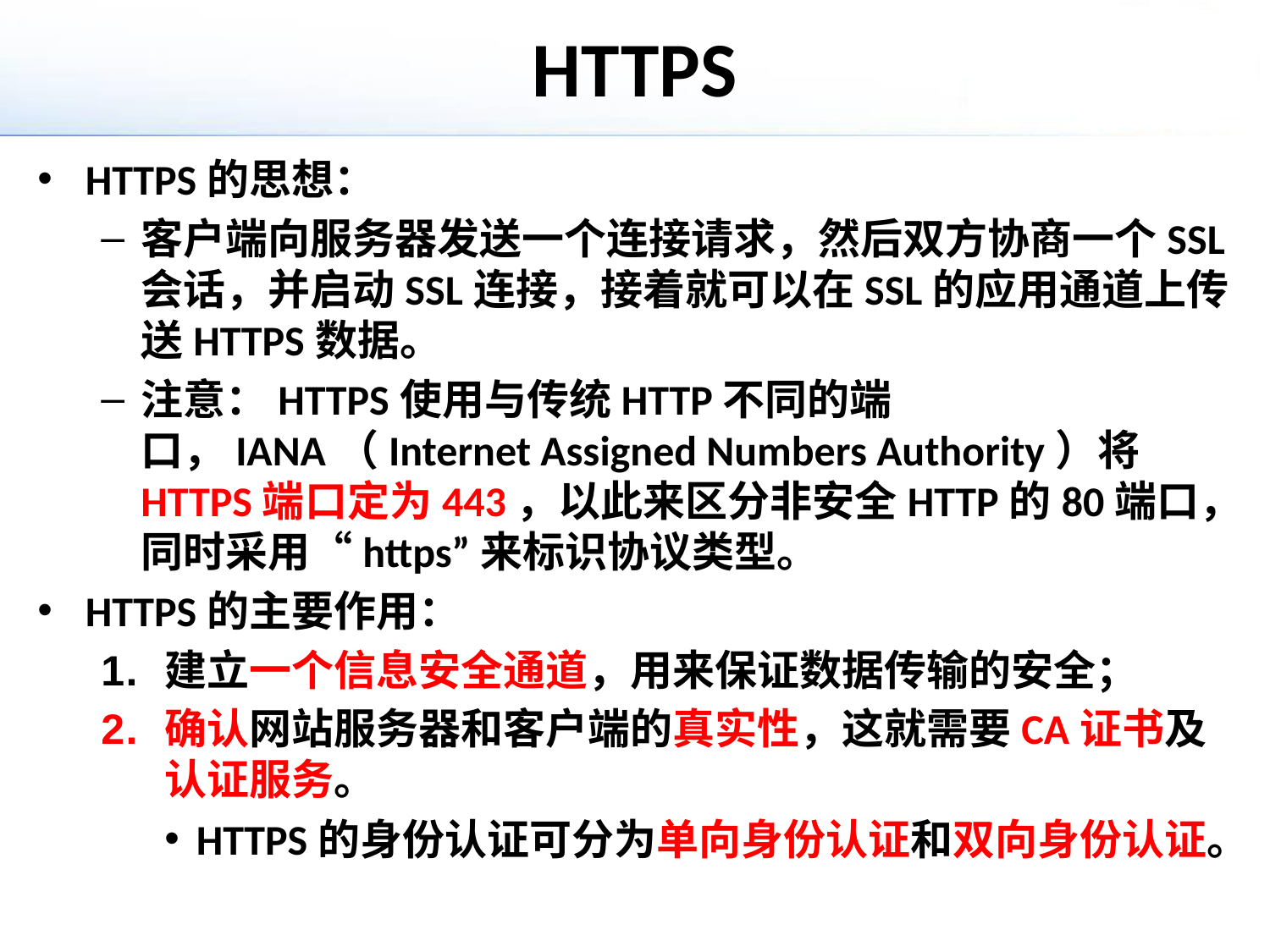

# HTTPS
HTTPS的思想：
客户端向服务器发送一个连接请求，然后双方协商一个SSL会话，并启动SSL连接，接着就可以在SSL的应用通道上传送HTTPS数据。
注意：HTTPS使用与传统HTTP不同的端口，IANA（Internet Assigned Numbers Authority）将HTTPS端口定为443，以此来区分非安全HTTP的80端口，同时采用“https”来标识协议类型。
HTTPS的主要作用：
建立一个信息安全通道，用来保证数据传输的安全；
确认网站服务器和客户端的真实性，这就需要CA证书及认证服务。
HTTPS的身份认证可分为单向身份认证和双向身份认证。